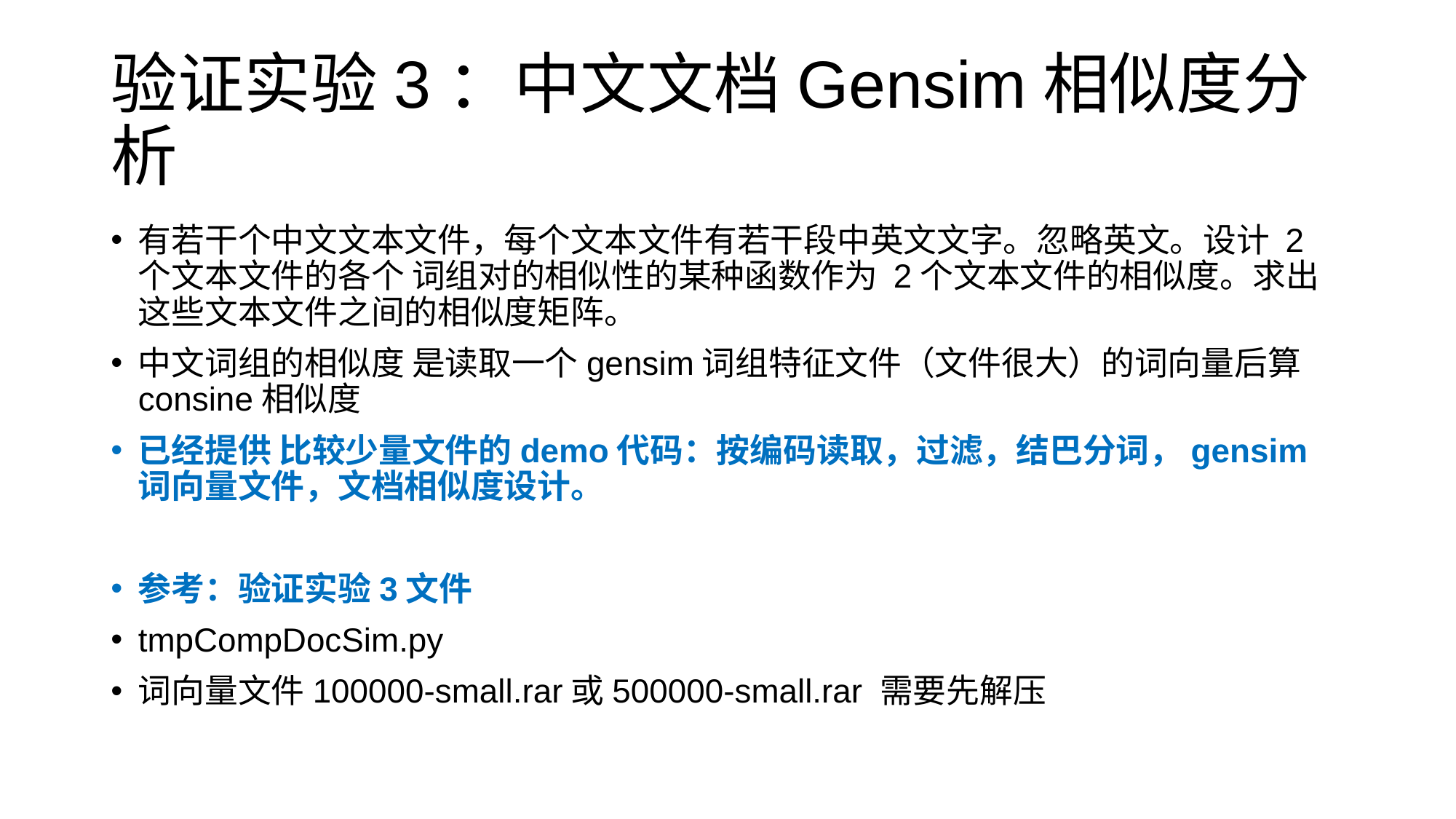

# 验证实验3：中文文档Gensim相似度分析
有若干个中文文本文件，每个文本文件有若干段中英文文字。忽略英文。设计 2个文本文件的各个 词组对的相似性的某种函数作为 2个文本文件的相似度。求出这些文本文件之间的相似度矩阵。
中文词组的相似度 是读取一个gensim词组特征文件（文件很大）的词向量后算consine相似度
已经提供 比较少量文件的demo代码：按编码读取，过滤，结巴分词，gensim词向量文件，文档相似度设计。

参考：验证实验3文件
tmpCompDocSim.py
词向量文件100000-small.rar或500000-small.rar 需要先解压